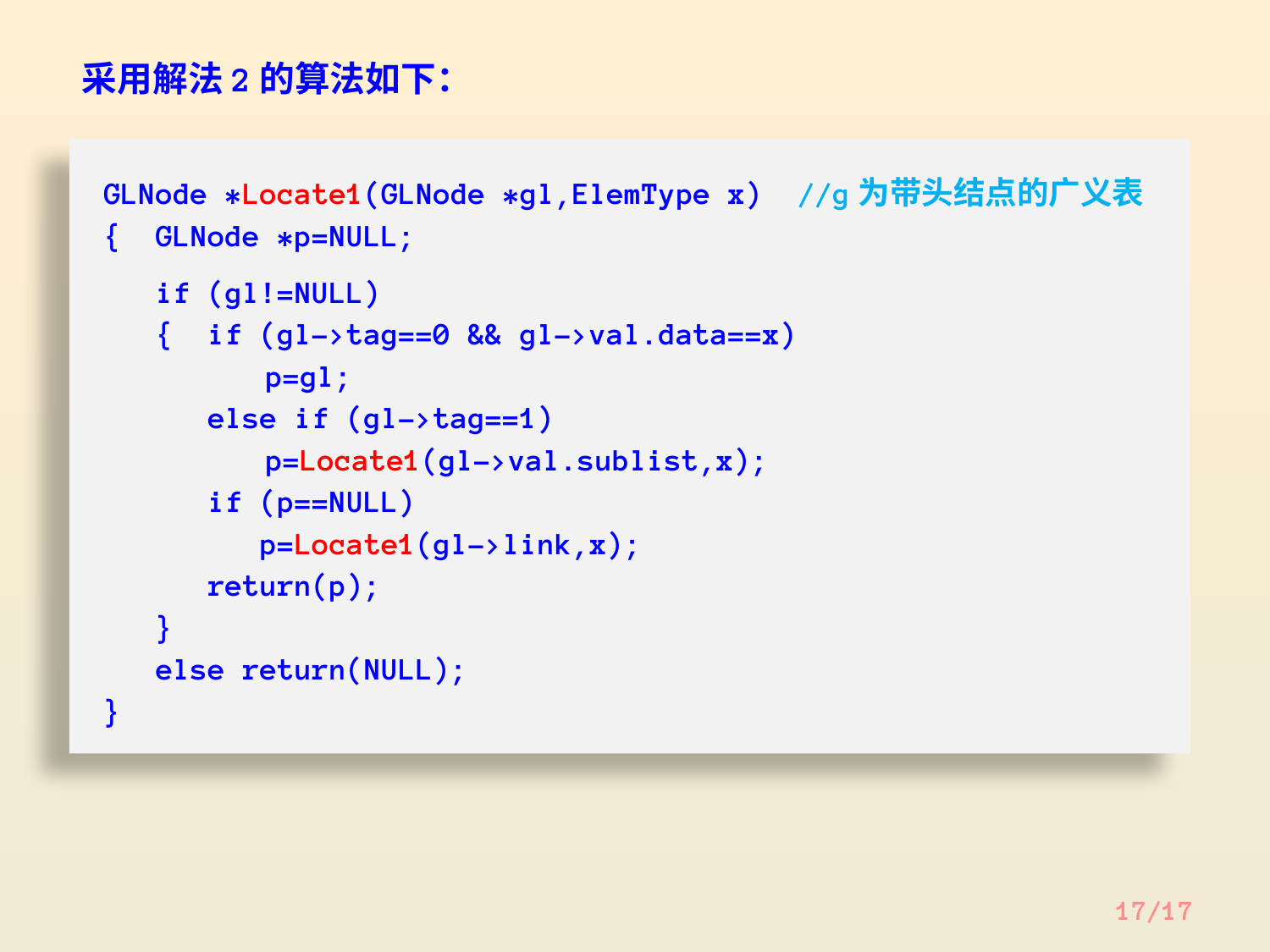

采用解法2的算法如下：
GLNode *Locate1(GLNode *gl,ElemType x)  //g为带头结点的广义表
{  GLNode *p=NULL;
   if (gl!=NULL)
   {  if (gl->tag==0 && gl->val.data==x)
	  p=gl;
      else if (gl->tag==1)
	  p=Locate1(gl->val.sublist,x);
      if (p==NULL)
         p=Locate1(gl->link,x);
      return(p);
   }
   else return(NULL);
}
17/17